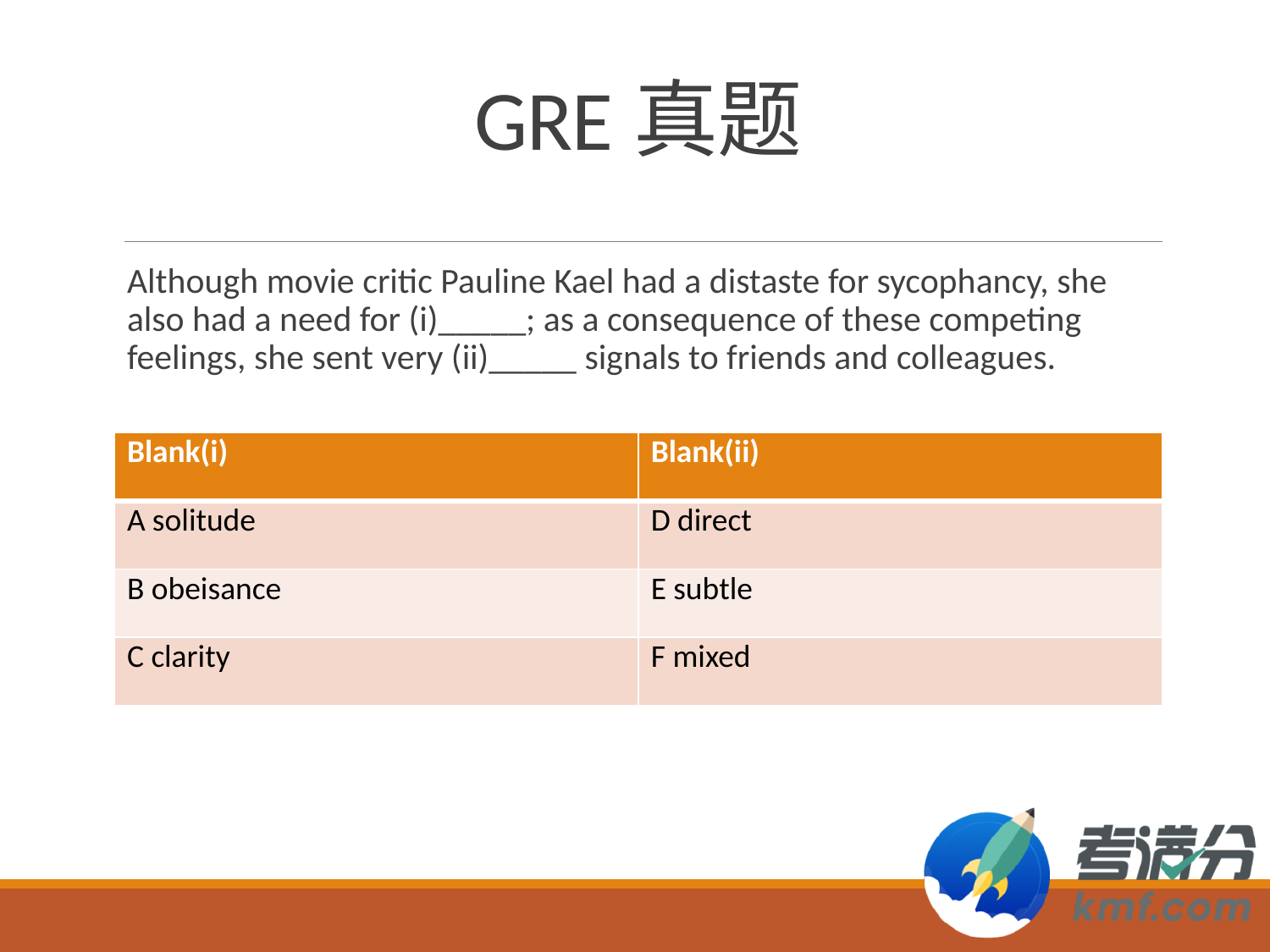

# GRE真题
Although movie critic Pauline Kael had a distaste for sycophancy, she also had a need for (i)_____; as a consequence of these competing feelings, she sent very (ii)_____ signals to friends and colleagues.
| Blank(i) | Blank(ii) |
| --- | --- |
| A solitude | D direct |
| B obeisance | E subtle |
| C clarity | F mixed |